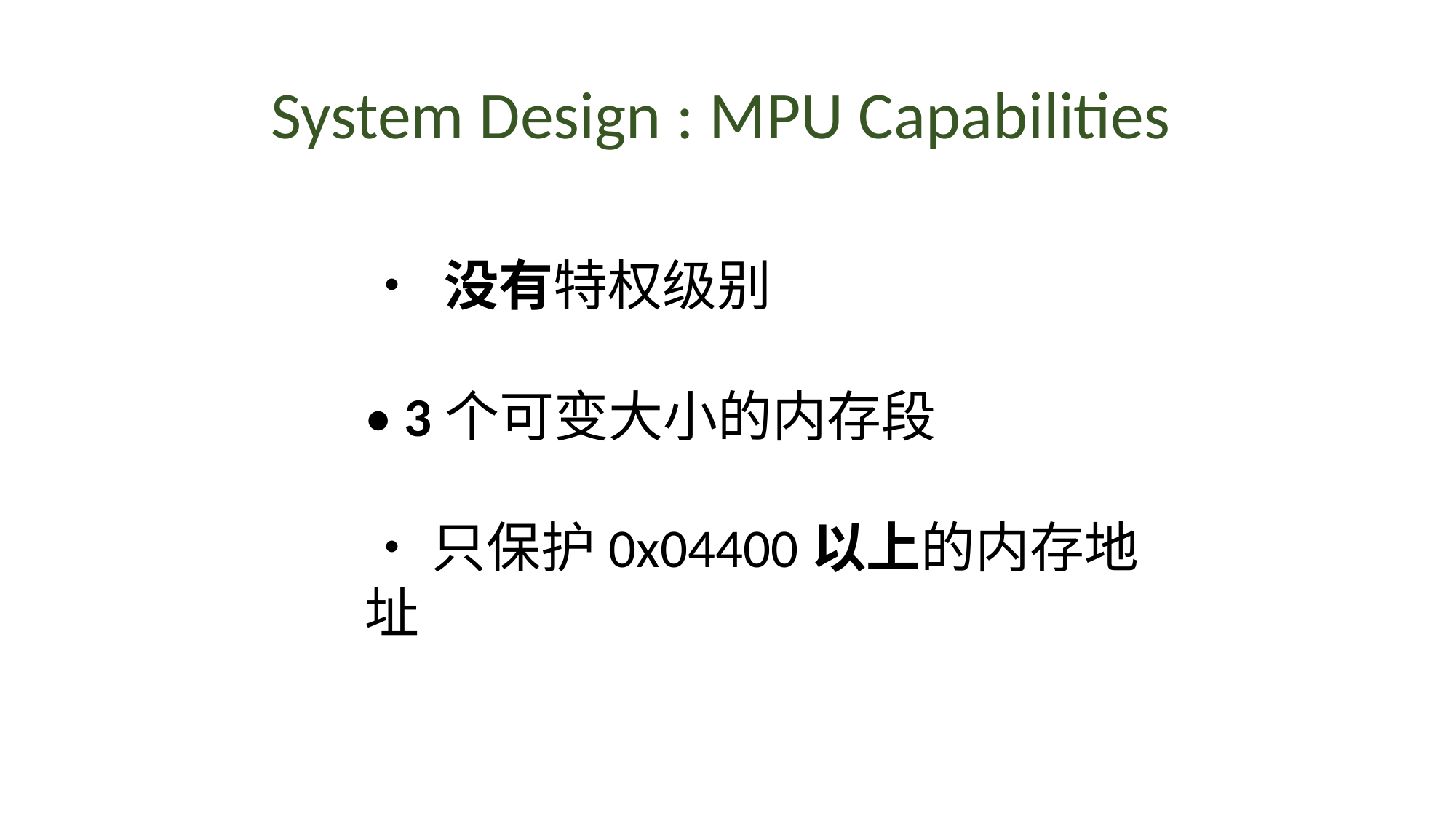

System Design : MPU Capabilities

• 没有特权级别

• 3个可变大小的内存段

•只保护0x04400以上的内存地址